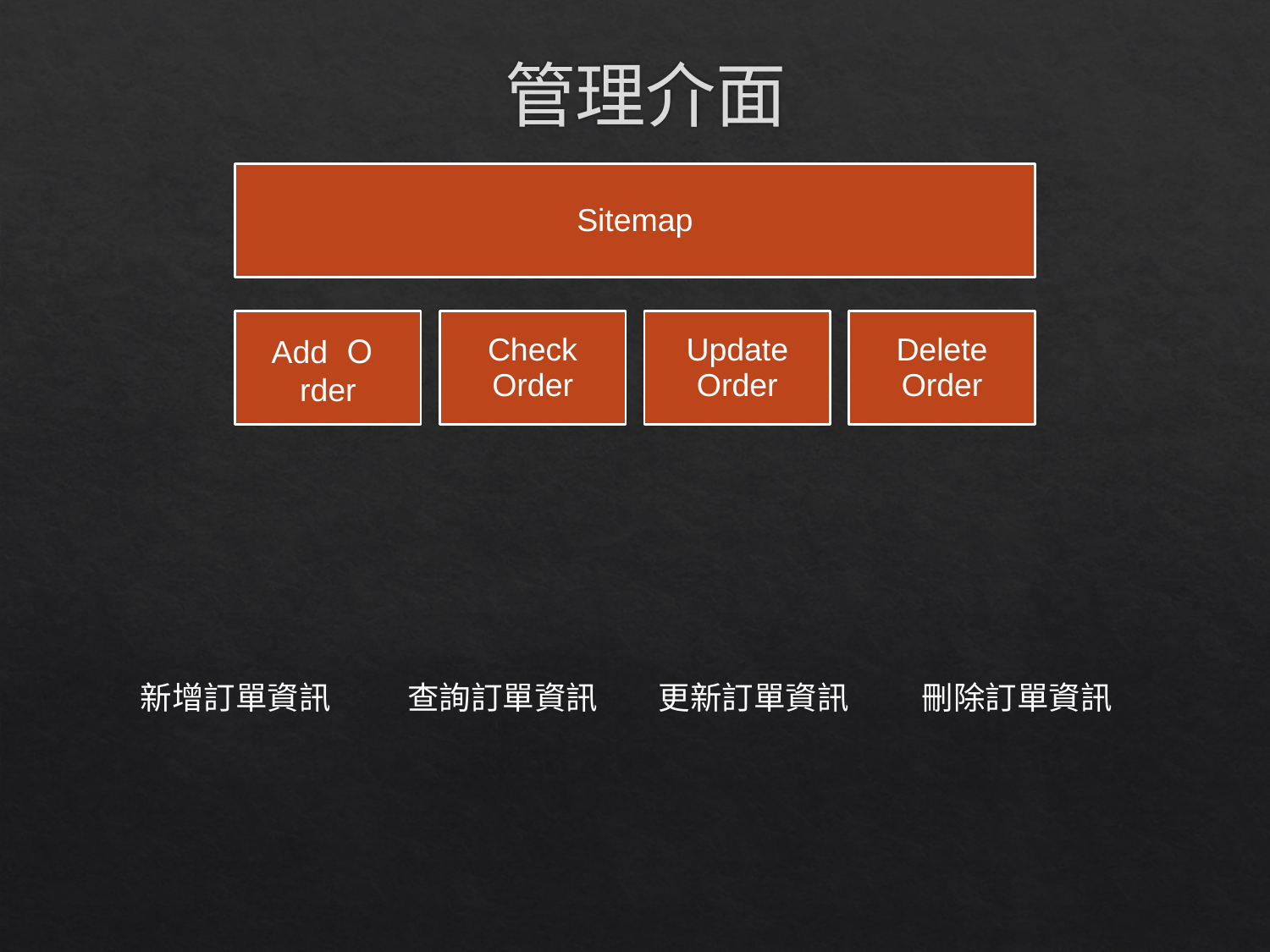

# 管理介面
Sitemap
Add Ｏrder
Check Order
Update Order
Delete Order
新增訂單資訊
查詢訂單資訊
更新訂單資訊
刪除訂單資訊